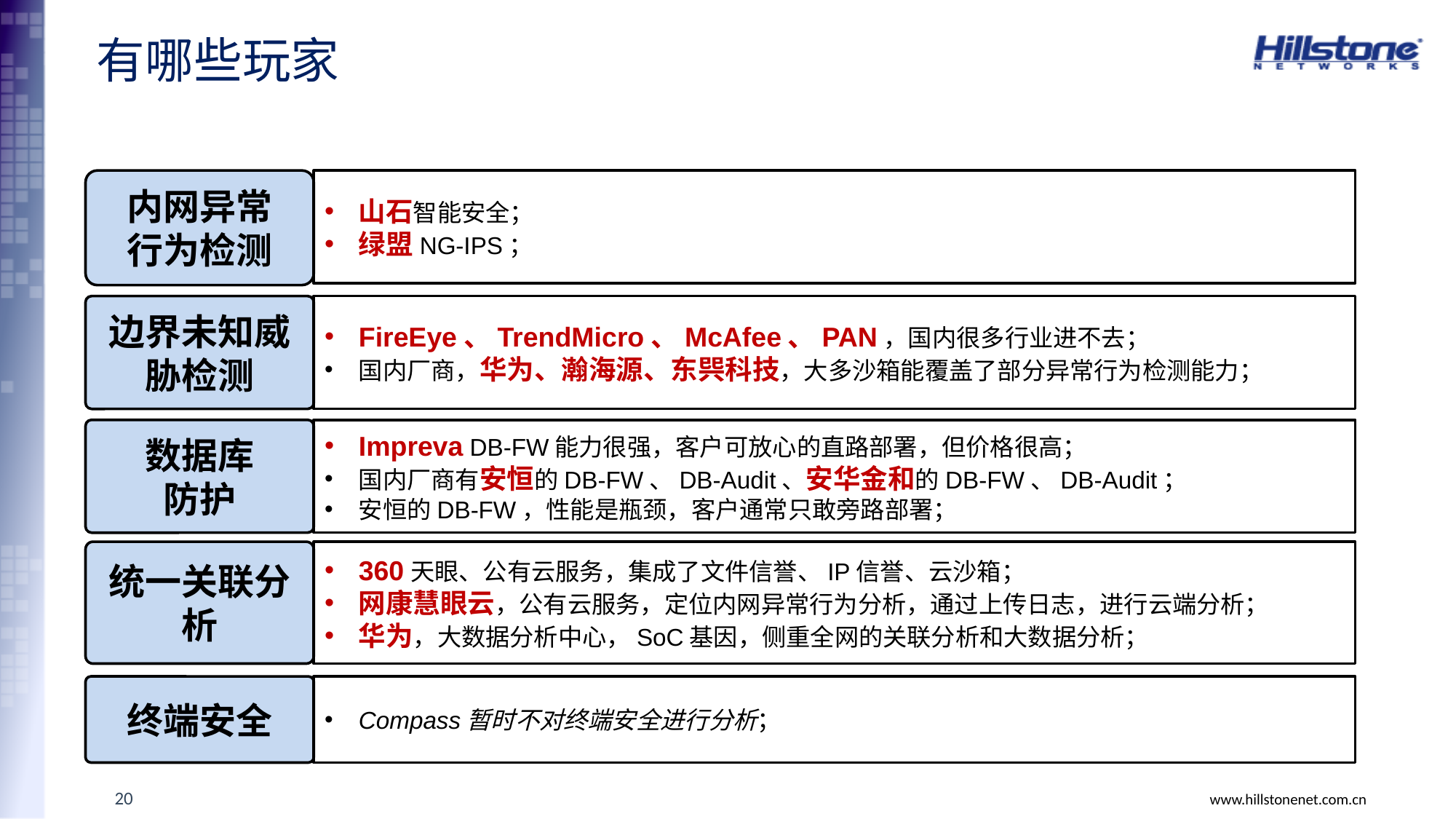

# 有哪些玩家
内网异常
行为检测
山石智能安全；
绿盟NG-IPS；
边界未知威胁检测
FireEye、TrendMicro、McAfee、PAN，国内很多行业进不去；
国内厂商，华为、瀚海源、东巺科技，大多沙箱能覆盖了部分异常行为检测能力；
数据库
防护
Impreva DB-FW能力很强，客户可放心的直路部署，但价格很高；
国内厂商有安恒的DB-FW、DB-Audit、安华金和的DB-FW、DB-Audit；
安恒的DB-FW，性能是瓶颈，客户通常只敢旁路部署；
统一关联分析
360天眼、公有云服务，集成了文件信誉、IP信誉、云沙箱；
网康慧眼云，公有云服务，定位内网异常行为分析，通过上传日志，进行云端分析；
华为，大数据分析中心，SoC基因，侧重全网的关联分析和大数据分析；
终端安全
Compass暂时不对终端安全进行分析；